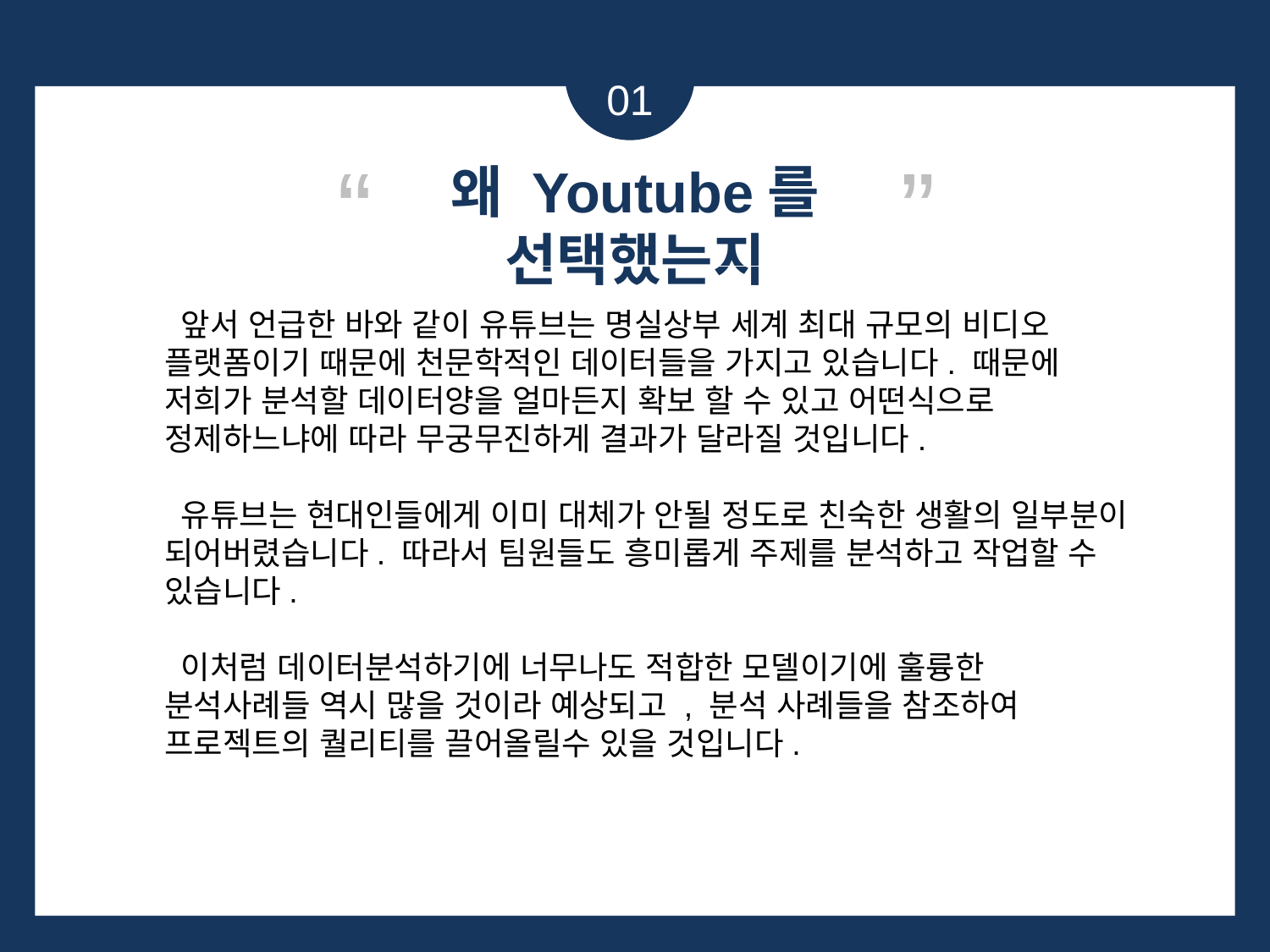

01

“                  ”
왜 Youtube를 선택했는지
 앞서 언급한 바와 같이 유튜브는 명실상부 세계 최대 규모의 비디오 플랫폼이기 때문에 천문학적인 데이터들을 가지고 있습니다. 때문에 저희가 분석할 데이터양을 얼마든지 확보 할 수 있고 어떤식으로 정제하느냐에 따라 무궁무진하게 결과가 달라질 것입니다.

 유튜브는 현대인들에게 이미 대체가 안될 정도로 친숙한 생활의 일부분이 되어버렸습니다. 따라서 팀원들도 흥미롭게 주제를 분석하고 작업할 수 있습니다.

 이처럼 데이터분석하기에 너무나도 적합한 모델이기에 훌륭한 분석사례들 역시 많을 것이라 예상되고 , 분석 사례들을 참조하여 프로젝트의 퀄리티를 끌어올릴수 있을 것입니다.